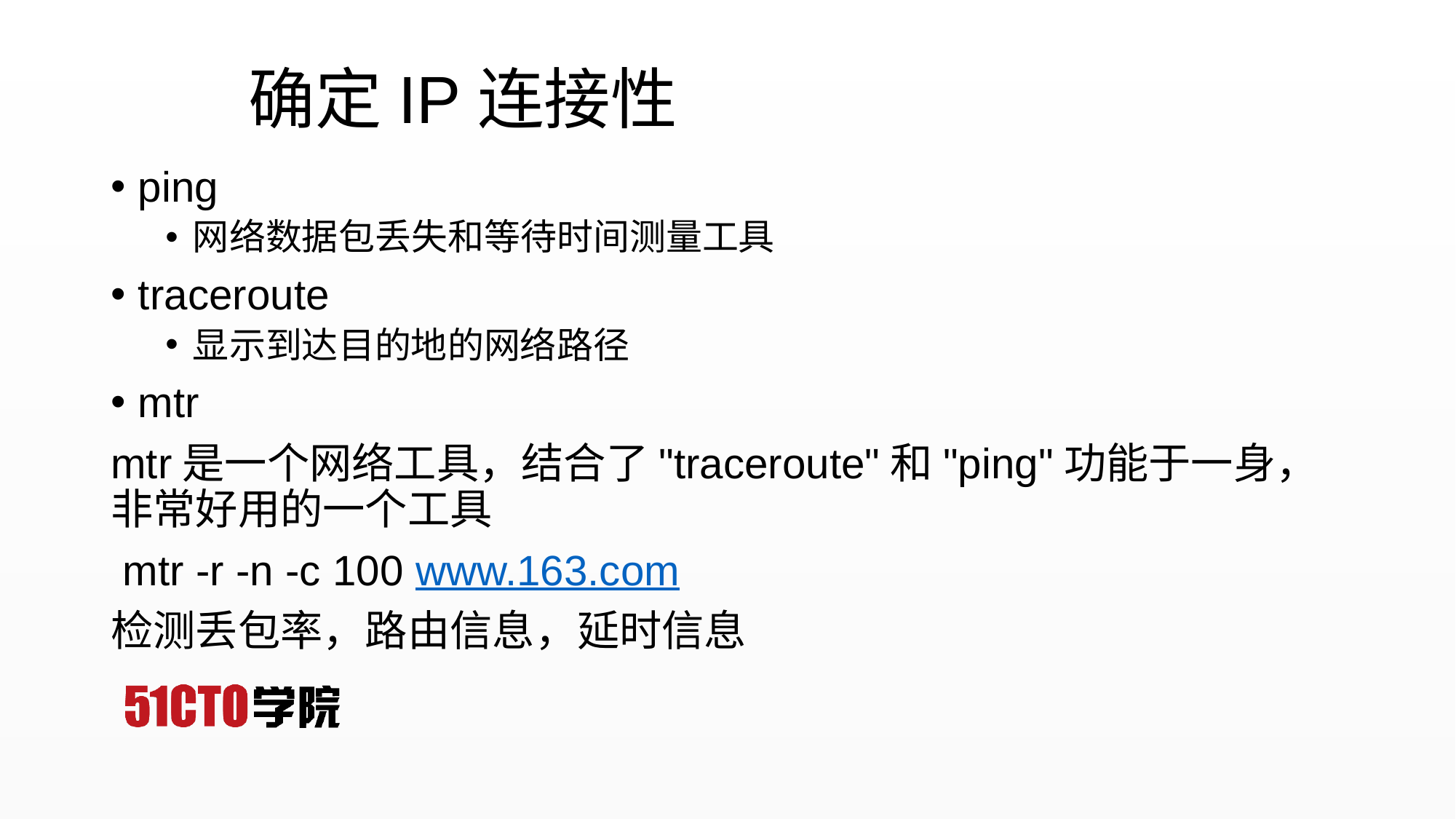

# 确定IP连接性
ping
网络数据包丢失和等待时间测量工具
traceroute
显示到达目的地的网络路径
mtr
mtr是一个网络工具，结合了"traceroute"和"ping"功能于一身，非常好用的一个工具
 mtr -r -n -c 100 www.163.com
检测丢包率，路由信息，延时信息